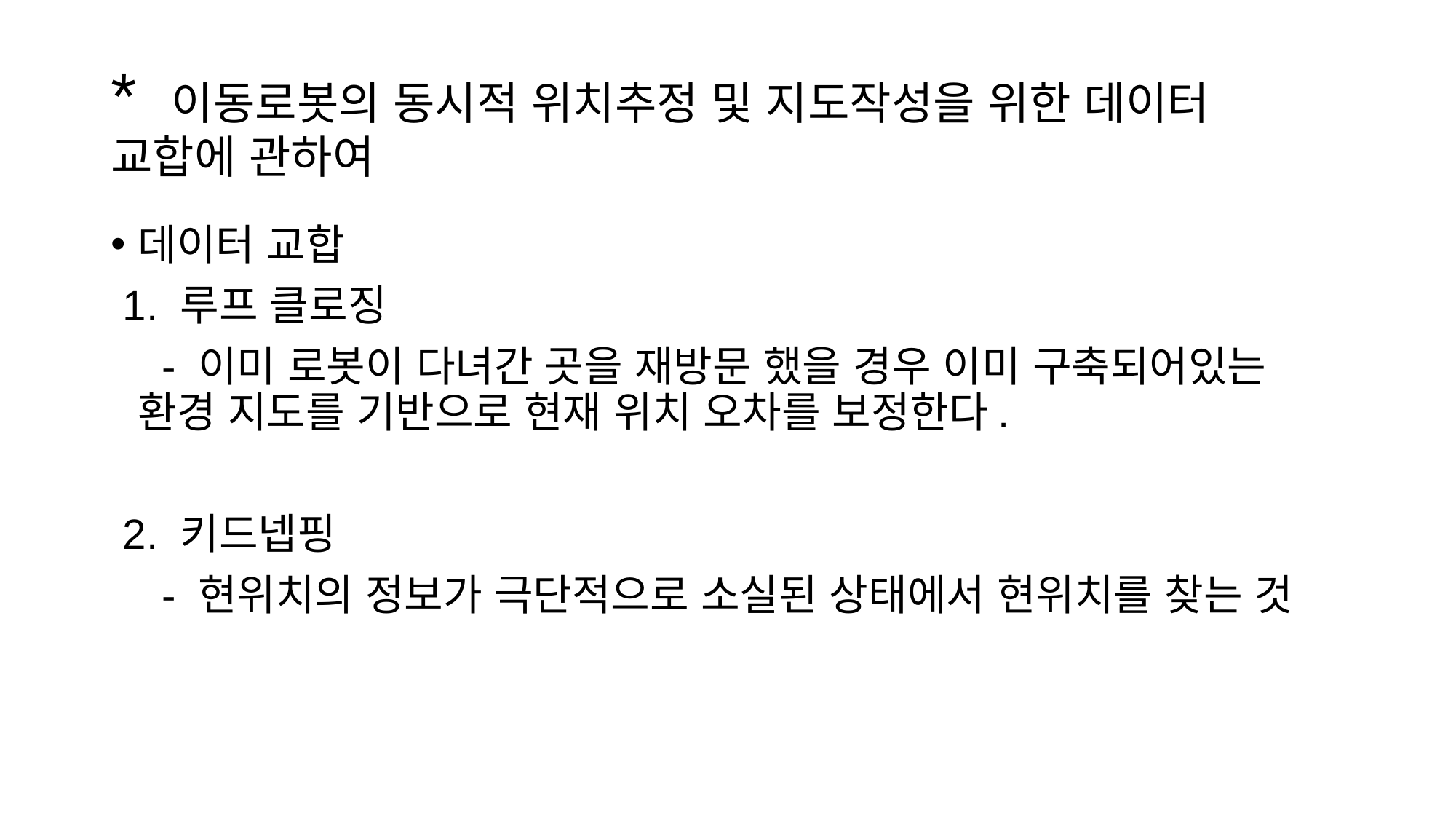

# * 이동로봇의 동시적 위치추정 및 지도작성을 위한 데이터 교합에 관하여
데이터 교합
 1. 루프 클로징
	  - 이미 로봇이 다녀간 곳을 재방문 했을 경우 이미 구축되어있는 환경 지도를 기반으로 현재 위치 오차를 보정한다.

 2. 키드넵핑
	  - 현위치의 정보가 극단적으로 소실된 상태에서 현위치를 찾는 것